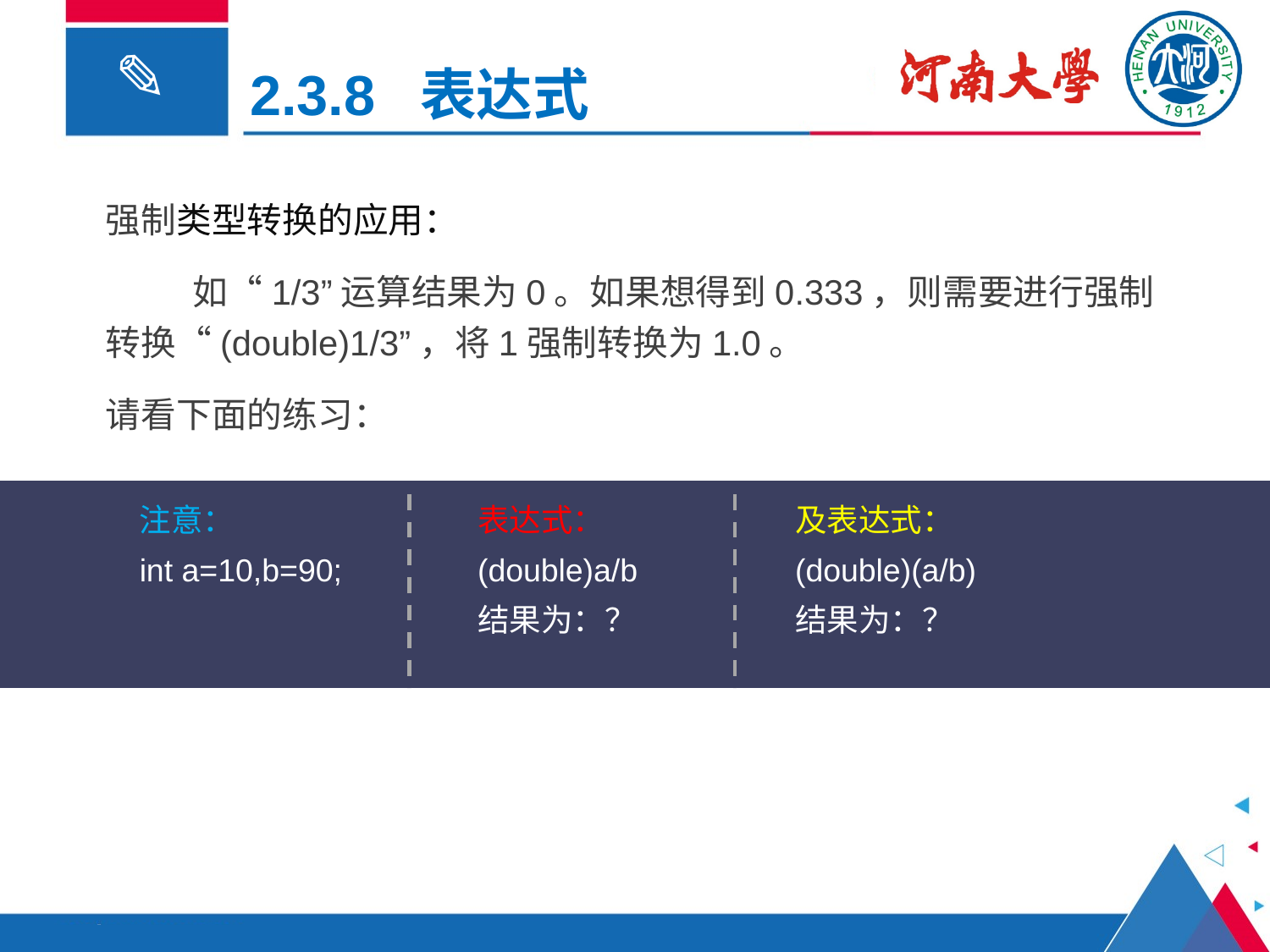

# 2.3.8  表达式
强制类型转换的应用：
          如“1/3”运算结果为0。如果想得到0.333，则需要进行强制转换“(double)1/3”，将1强制转换为1.0。
请看下面的练习：

注意：
int a=10,b=90;
表达式：
(double)a/b
结果为：？
及表达式：
(double)(a/b)
结果为：？